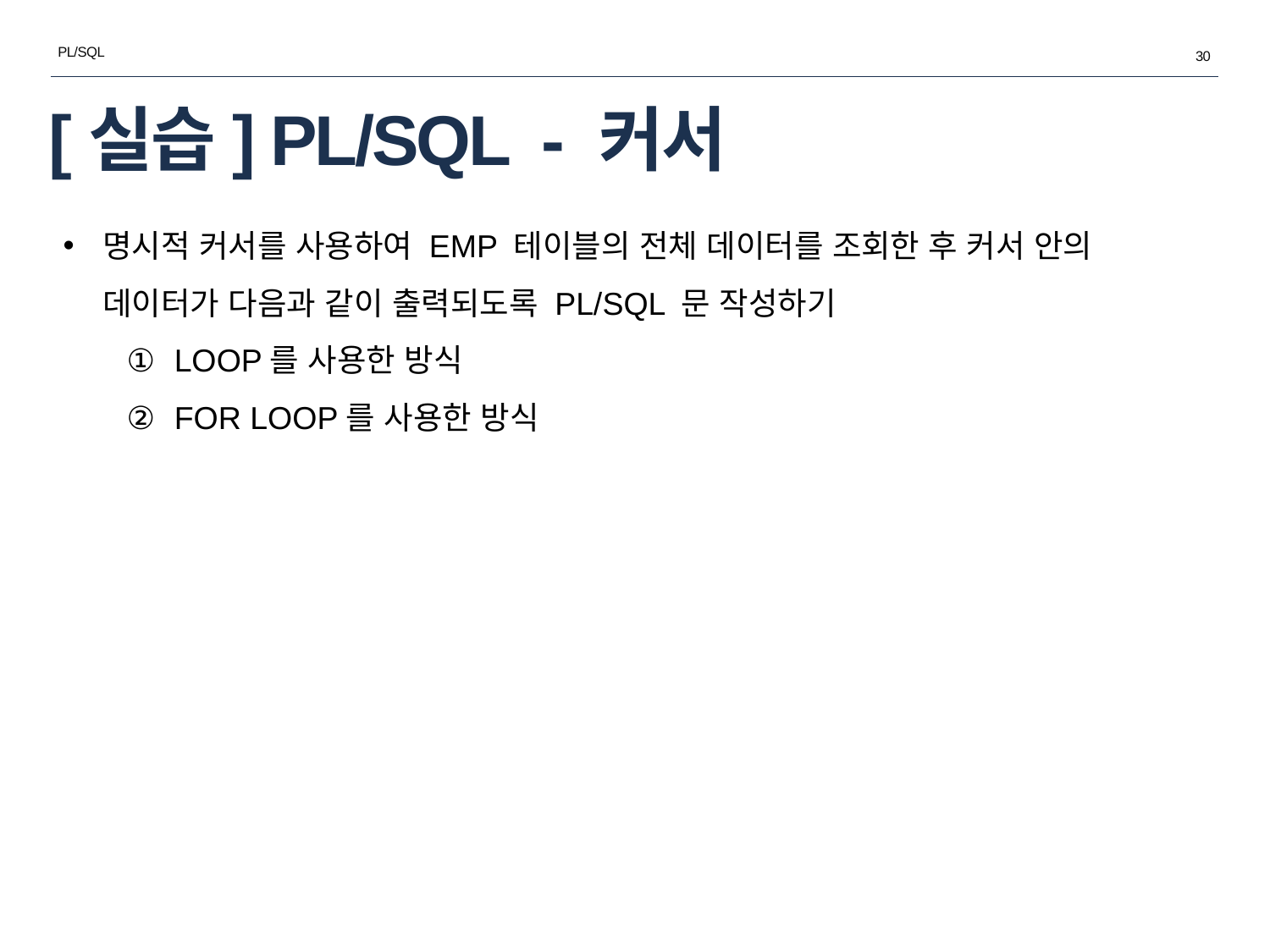

PL/SQL
30
# [실습] PL/SQL  - 커서
명시적 커서를 사용하여 EMP 테이블의 전체 데이터를 조회한 후 커서 안의 데이터가 다음과 같이 출력되도록 PL/SQL 문 작성하기
LOOP를 사용한 방식
FOR LOOP를 사용한 방식